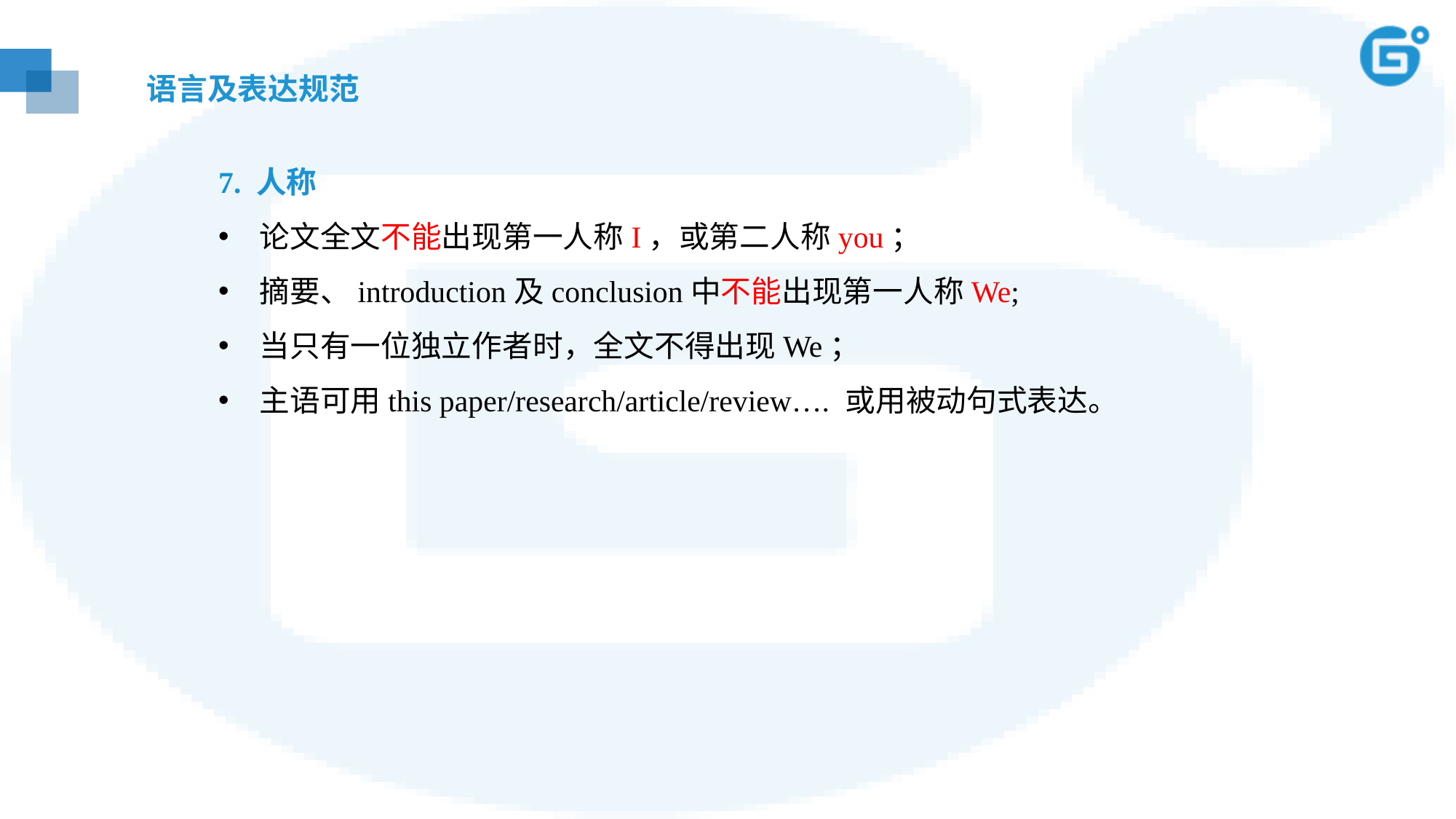

语言及表达规范
7. 人称
论文全文不能出现第一人称I，或第二人称you；
摘要、introduction及conclusion中不能出现第一人称We;
当只有一位独立作者时，全文不得出现We；
主语可用this paper/research/article/review…. 或用被动句式表达。